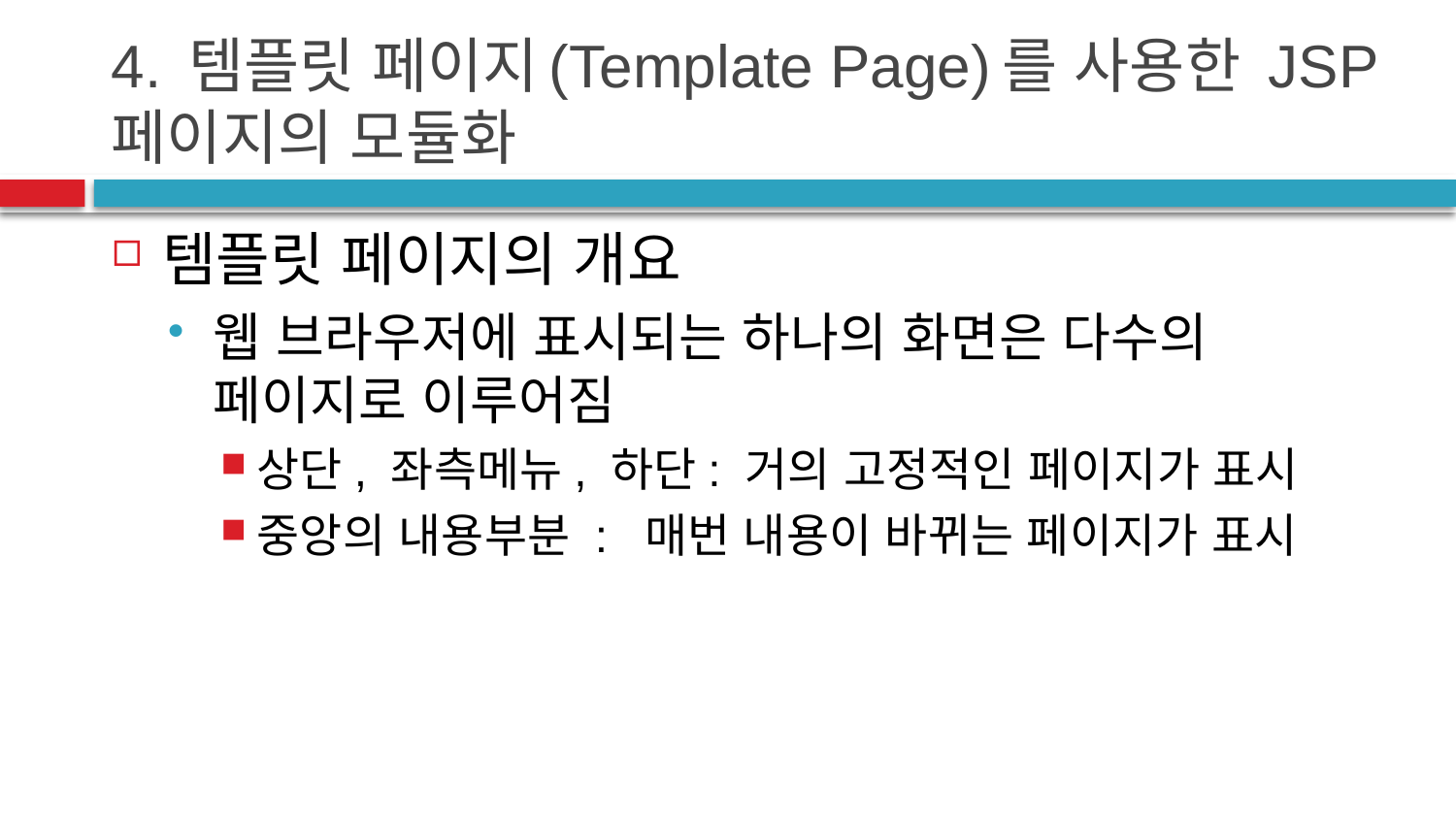

# 4. 템플릿 페이지(Template Page)를 사용한 JSP페이지의 모듈화
템플릿 페이지의 개요
웹 브라우저에 표시되는 하나의 화면은 다수의 페이지로 이루어짐
상단, 좌측메뉴, 하단: 거의 고정적인 페이지가 표시
중앙의 내용부분 :  매번 내용이 바뀌는 페이지가 표시